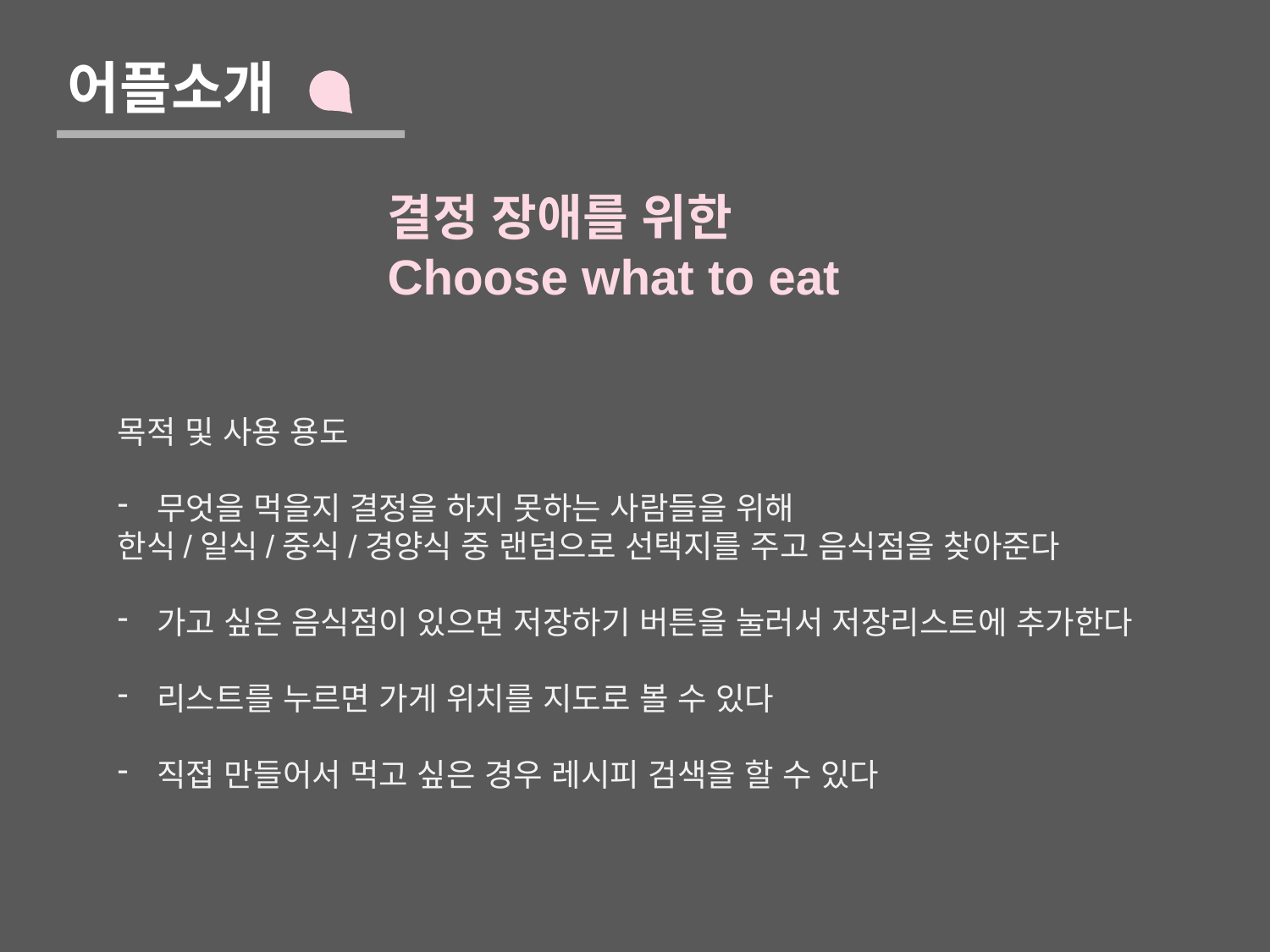

어플소개

결정 장애를 위한
Choose what to eat

목적 및 사용 용도

무엇을 먹을지 결정을 하지 못하는 사람들을 위해
한식/일식/중식/경양식 중 랜덤으로 선택지를 주고 음식점을 찾아준다

가고 싶은 음식점이 있으면 저장하기 버튼을 눌러서 저장리스트에 추가한다

리스트를 누르면 가게 위치를 지도로 볼 수 있다

직접 만들어서 먹고 싶은 경우 레시피 검색을 할 수 있다